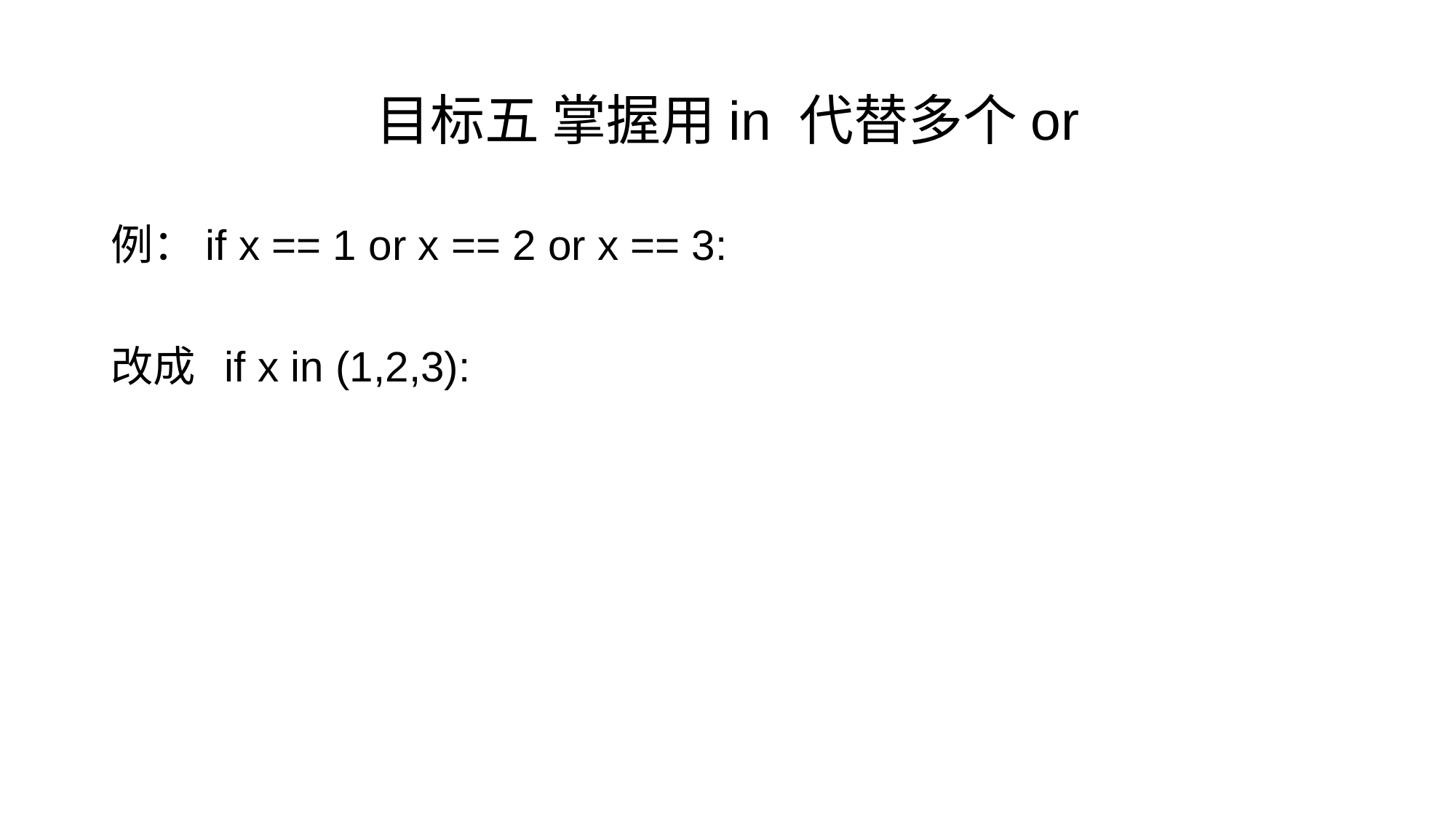

# 目标五 掌握用in 代替多个or
例：if x == 1 or x == 2 or x == 3:

改成  if x in (1,2,3):